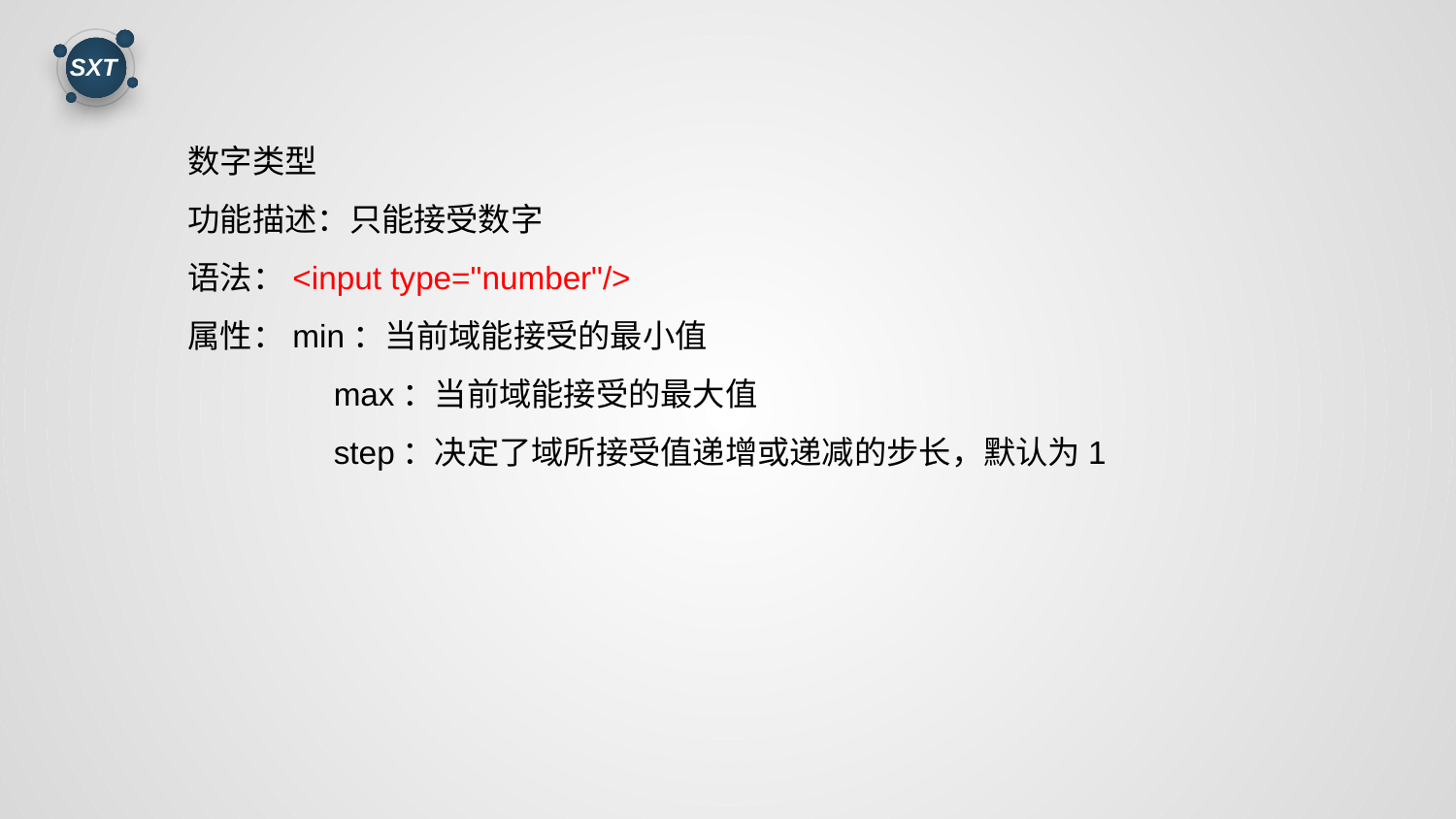

数字类型
功能描述：只能接受数字
语法：<input type="number"/>
属性：min：当前域能接受的最小值
	max：当前域能接受的最大值
	step：决定了域所接受值递增或递减的步长，默认为1